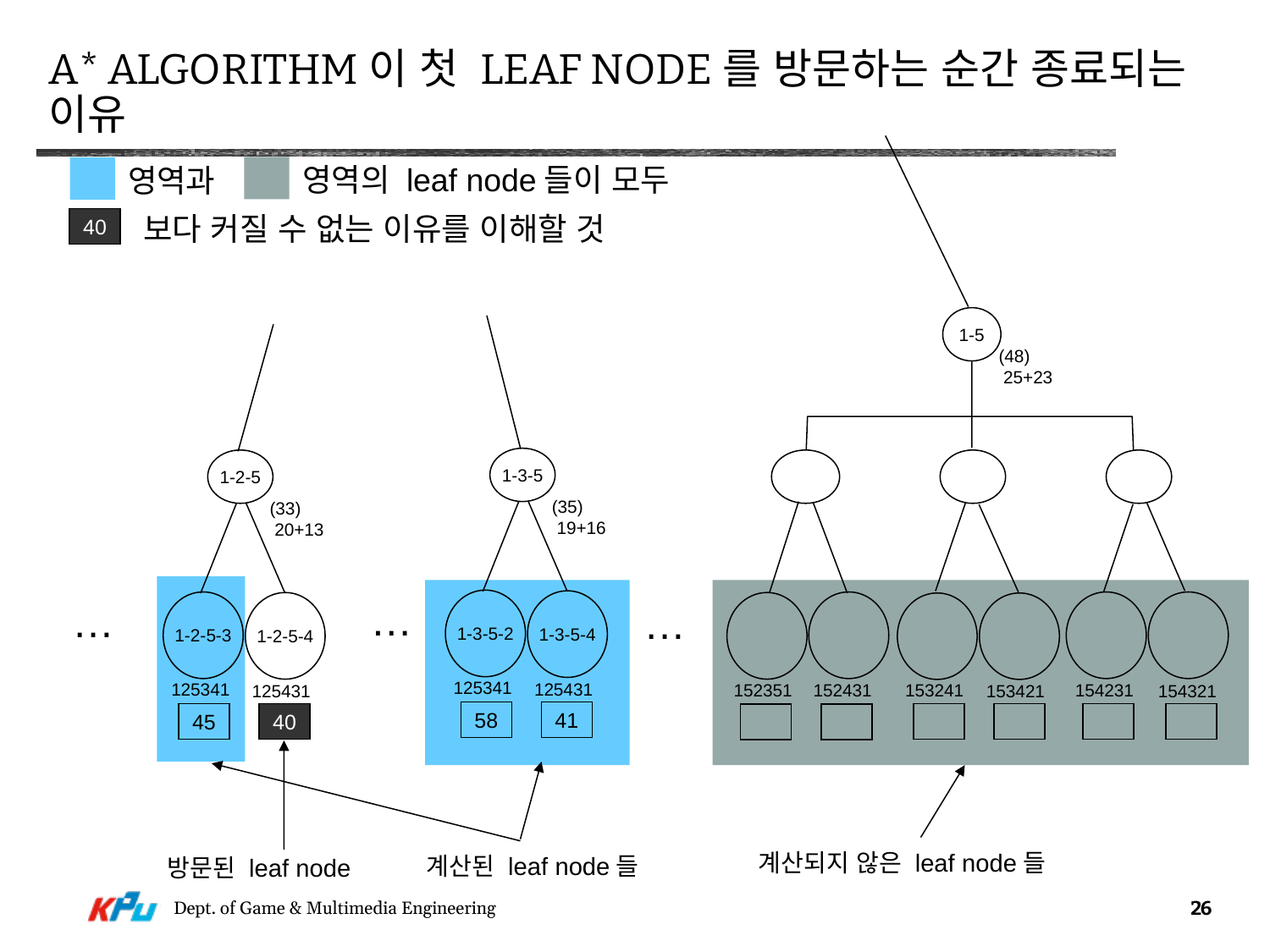

# A* Algorithm이 첫 Leaf Node를 방문하는 순간 종료되는 이유

영역의 leaf node들이 모두
영역과

보다 커질 수 없는 이유를 이해할 것
40

1-5

(48)
 25+23

1-3-5
1-2-5

(35)
 19+16
(33)
 20+13

…
…
1-3-5-2
1-3-5-4
…
1-2-5-3

1-2-5-4

125341
125341
125431
153241
152351
152431
154231
125431
154321
153421
58
41
45
40

계산되지 않은 leaf node들
계산된 leaf node들
방문된 leaf node
Dept. of Game & Multimedia Engineering
26